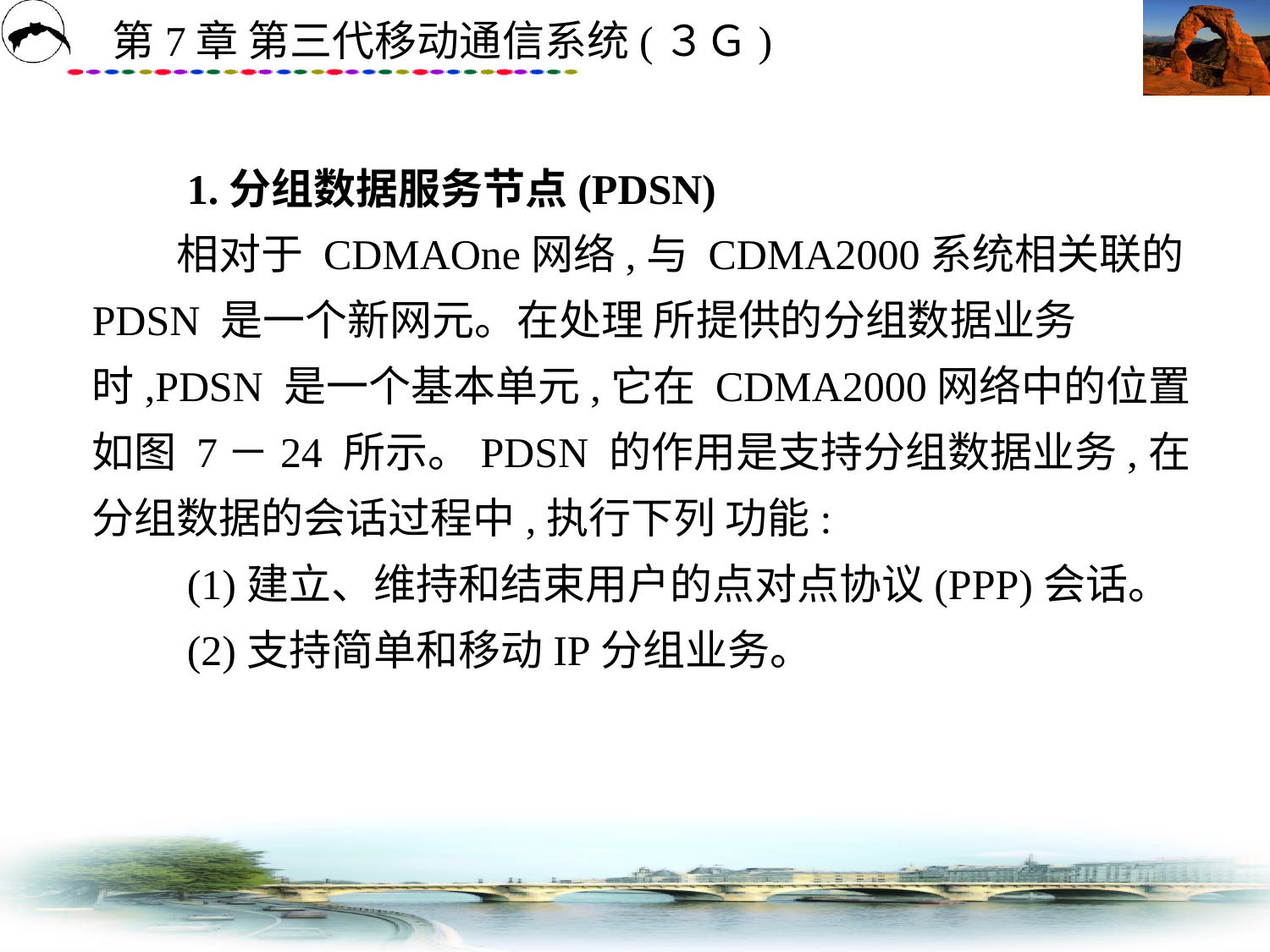

# 1.分组数据服务节点(PDSN) 　　相对于 CDMAOne网络,与 CDMA2000系统相关联的 PDSN 是一个新网元。在处理 所提供的分组数据业务时,PDSN 是一个基本单元,它在 CDMA2000网络中的位置如图 7－24 所示。PDSN 的作用是支持分组数据业务,在分组数据的会话过程中,执行下列 功能: 　　(1)建立、维持和结束用户的点对点协议(PPP)会话。 　　(2)支持简单和移动IP分组业务。